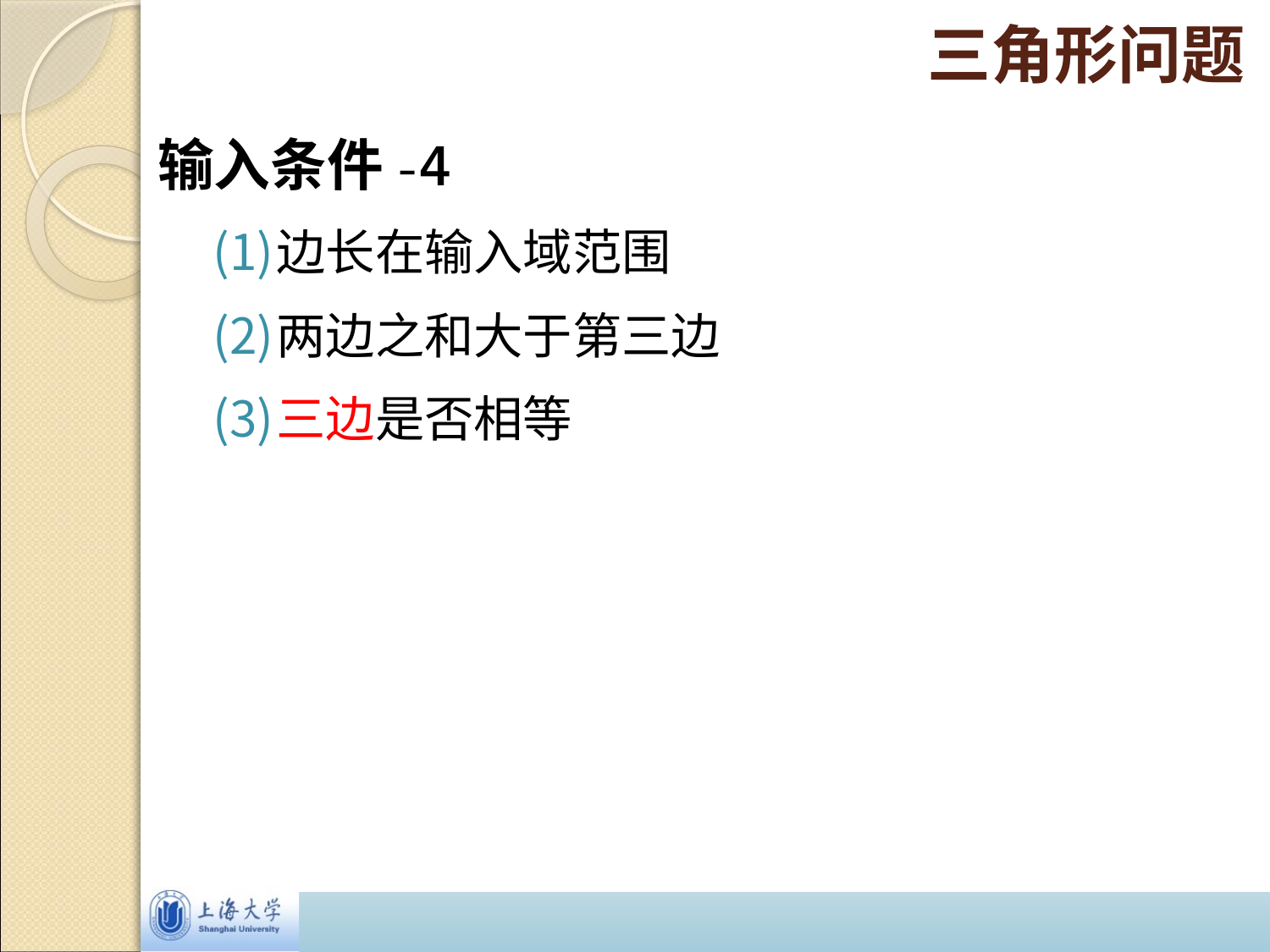

# 三角形问题
输入条件-4
边长在输入域范围
两边之和大于第三边
三边是否相等